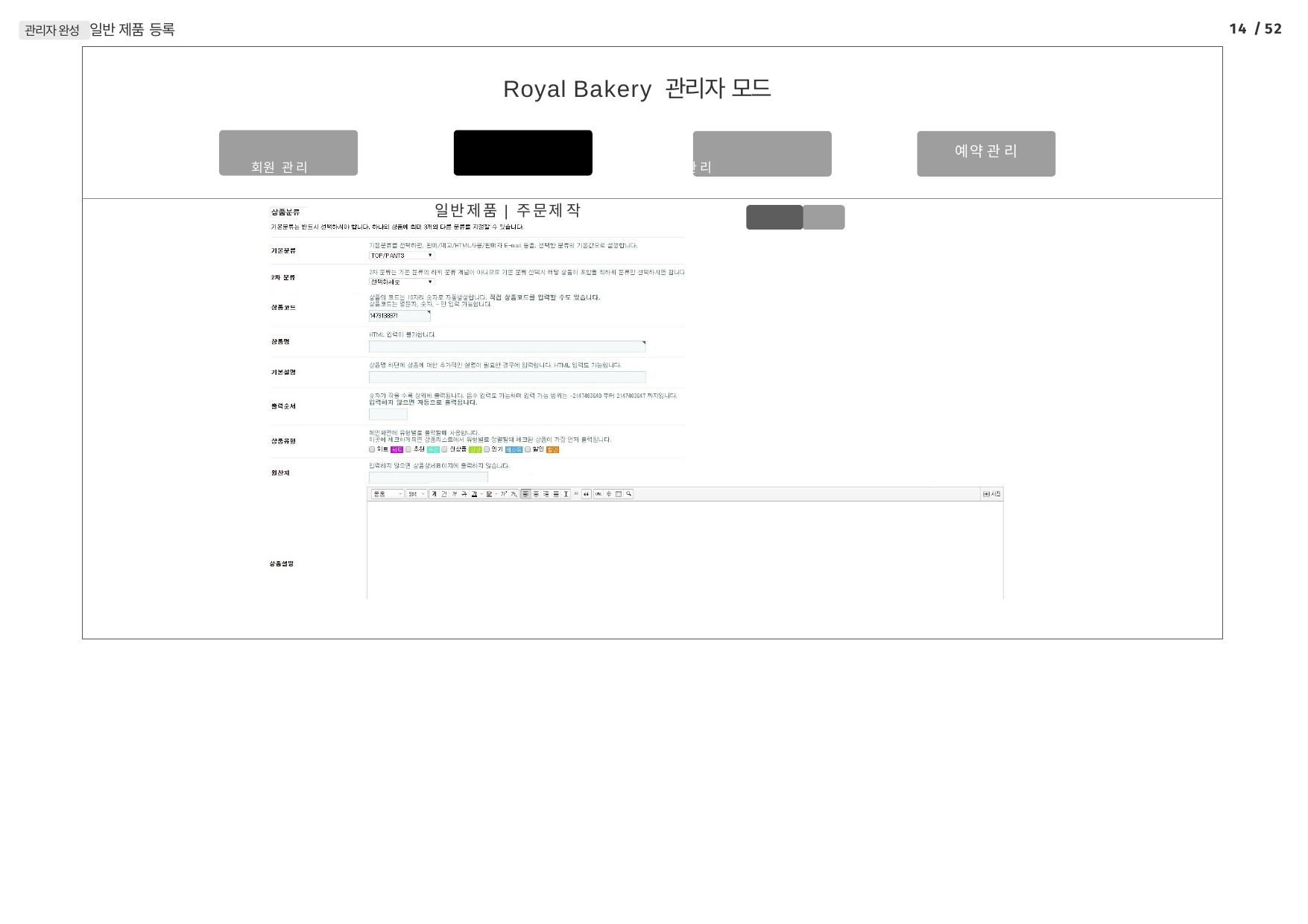

14 / 52
관리자 완성    일반 제품 등록
| Royal Bakery 관리자 모드 회 원 관 리 제 품 관 리 게 시 판 관 리 |  | 예 약 관 리 |
| --- | --- | --- |
| 일 반 제 품 | 주 문 제 작 | 제품등록 | 취소 |